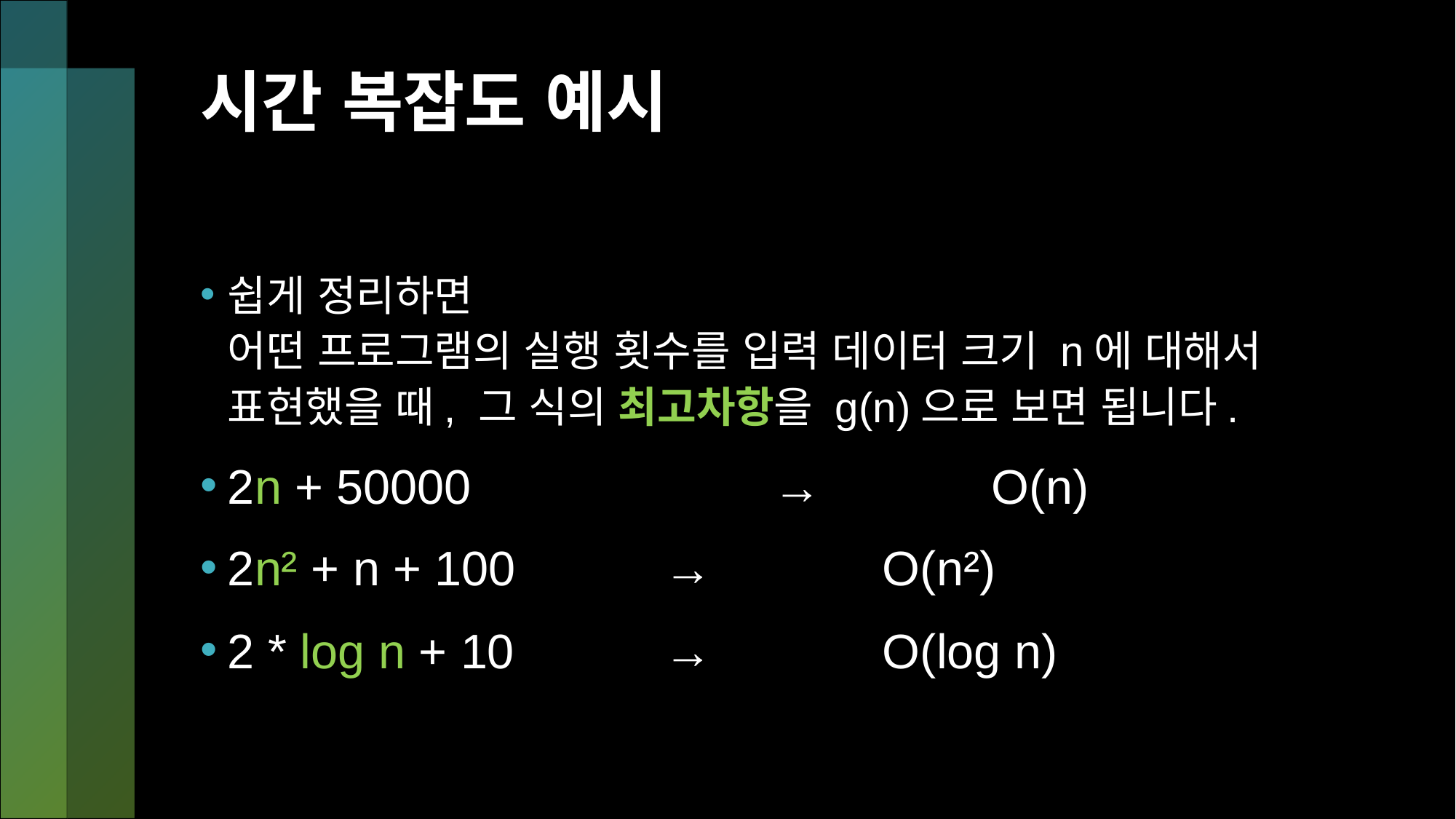

# 시간 복잡도 예시
쉽게 정리하면
어떤 프로그램의 실행 횟수를 입력 데이터 크기 n에 대해서 표현했을 때, 그 식의 최고차항을 g(n)으로 보면 됩니다.
2n + 50000			→		O(n)
2n² + n + 100		→		O(n²)
2 * log n + 10	 	→		O(log n)